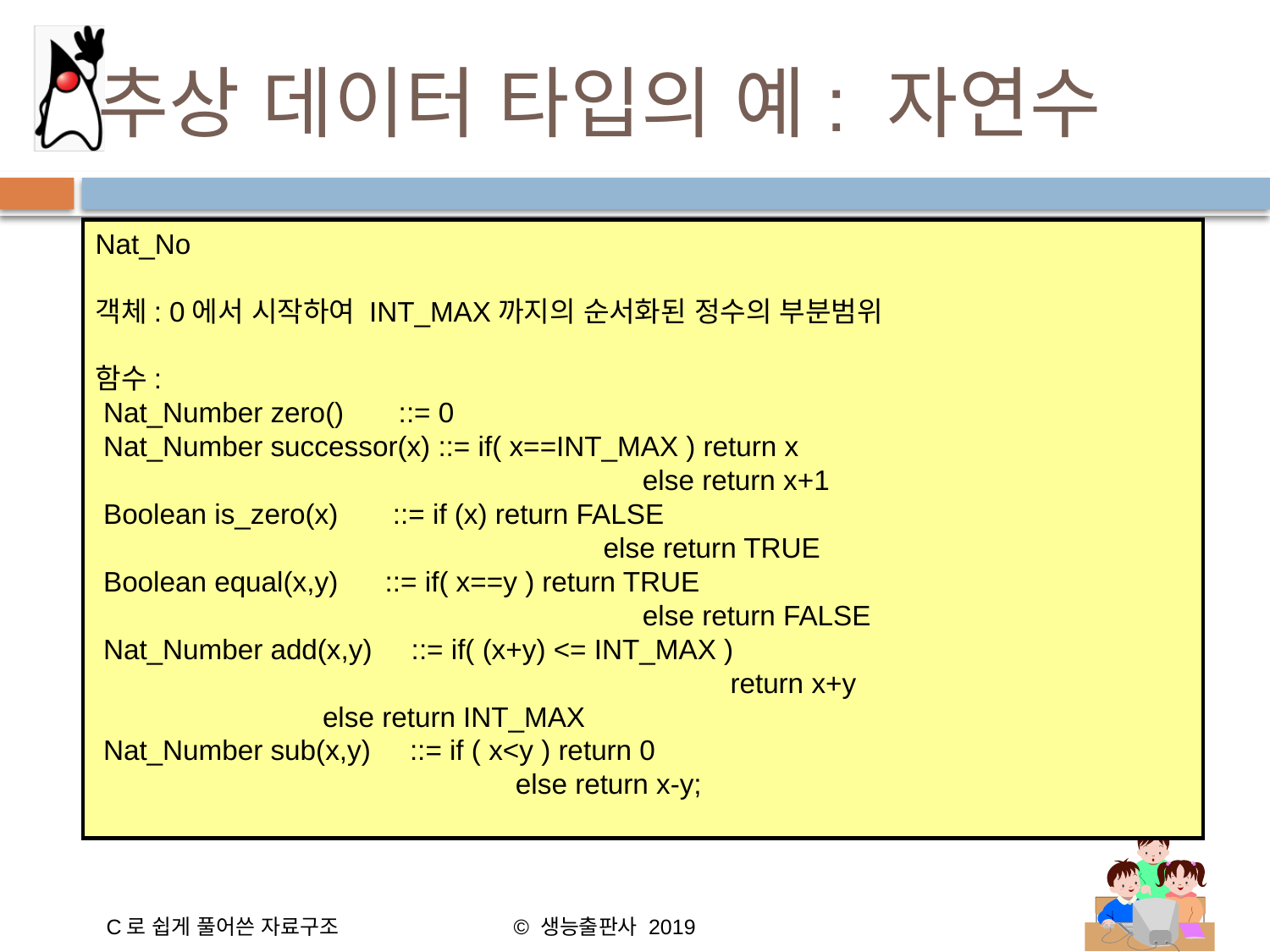

# 추상 데이터 타입의 예: 자연수
Nat_No

객체: 0에서 시작하여 INT_MAX까지의 순서화된 정수의 부분범위

함수:
 Nat_Number zero()       ::= 0
 Nat_Number successor(x) ::= if( x==INT_MAX ) return x
		    		     else return x+1
 Boolean is_zero(x)       ::= if (x) return FALSE
                 			else return TRUE
 Boolean equal(x,y)      ::= if( x==y ) return TRUE
			      	     else return FALSE
 Nat_Number add(x,y)     ::= if( (x+y) <= INT_MAX )
					return x+y
                             else return INT_MAX
 Nat_Number sub(x,y)     ::= if ( x<y ) return 0
                 		     else return x-y;